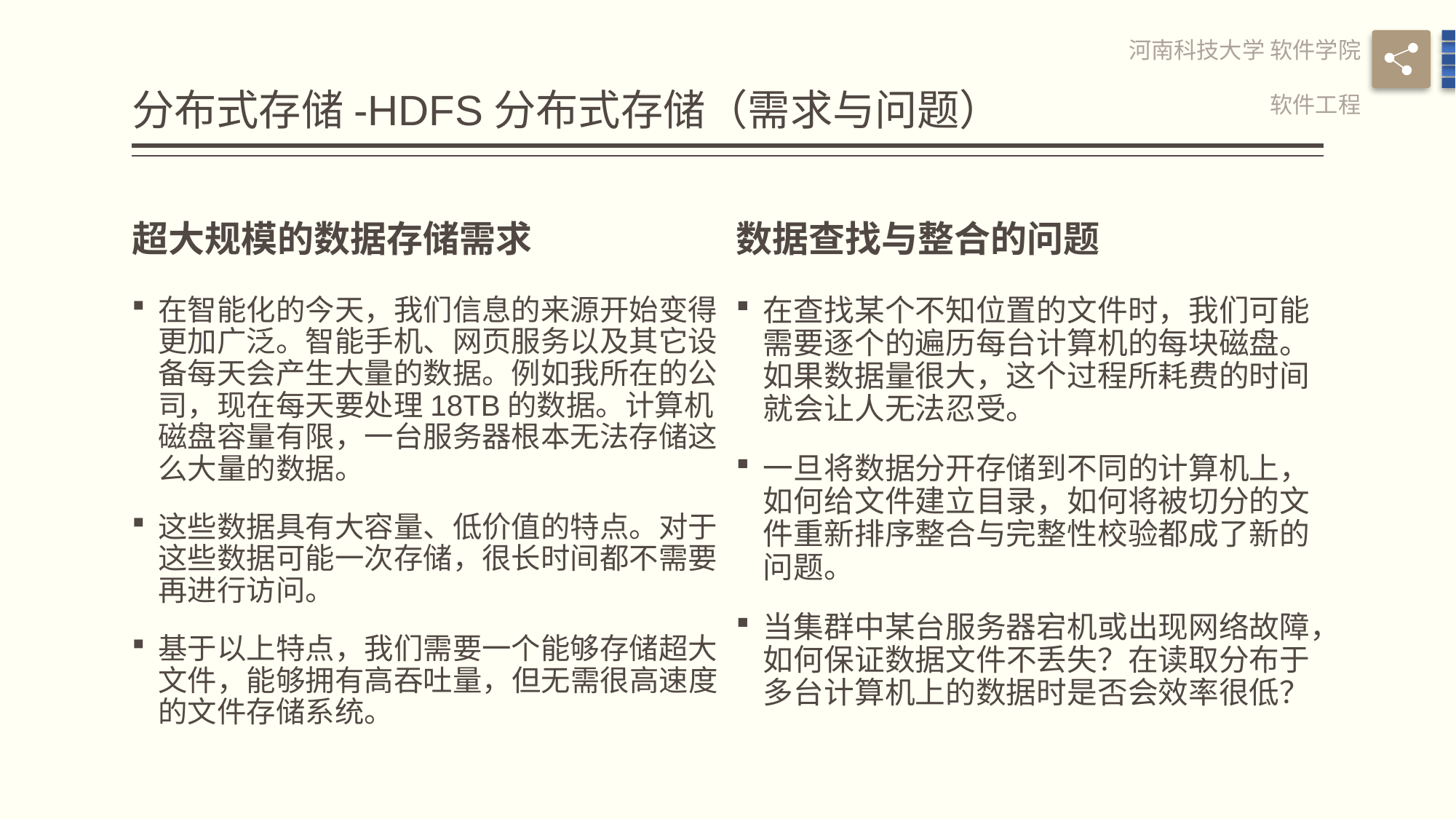

# 分布式存储-HDFS分布式存储（需求与问题）
河南科技大学 软件学院
软件工程

超大规模的数据存储需求
数据查找与整合的问题
在智能化的今天，我们信息的来源开始变得更加广泛。智能手机、网页服务以及其它设备每天会产生大量的数据。例如我所在的公司，现在每天要处理18TB的数据。计算机磁盘容量有限，一台服务器根本无法存储这么大量的数据。
这些数据具有大容量、低价值的特点。对于这些数据可能一次存储，很长时间都不需要再进行访问。
基于以上特点，我们需要一个能够存储超大文件，能够拥有高吞吐量，但无需很高速度的文件存储系统。
在查找某个不知位置的文件时，我们可能需要逐个的遍历每台计算机的每块磁盘。如果数据量很大，这个过程所耗费的时间就会让人无法忍受。
一旦将数据分开存储到不同的计算机上，如何给文件建立目录，如何将被切分的文件重新排序整合与完整性校验都成了新的问题。
当集群中某台服务器宕机或出现网络故障，如何保证数据文件不丢失？在读取分布于多台计算机上的数据时是否会效率很低？